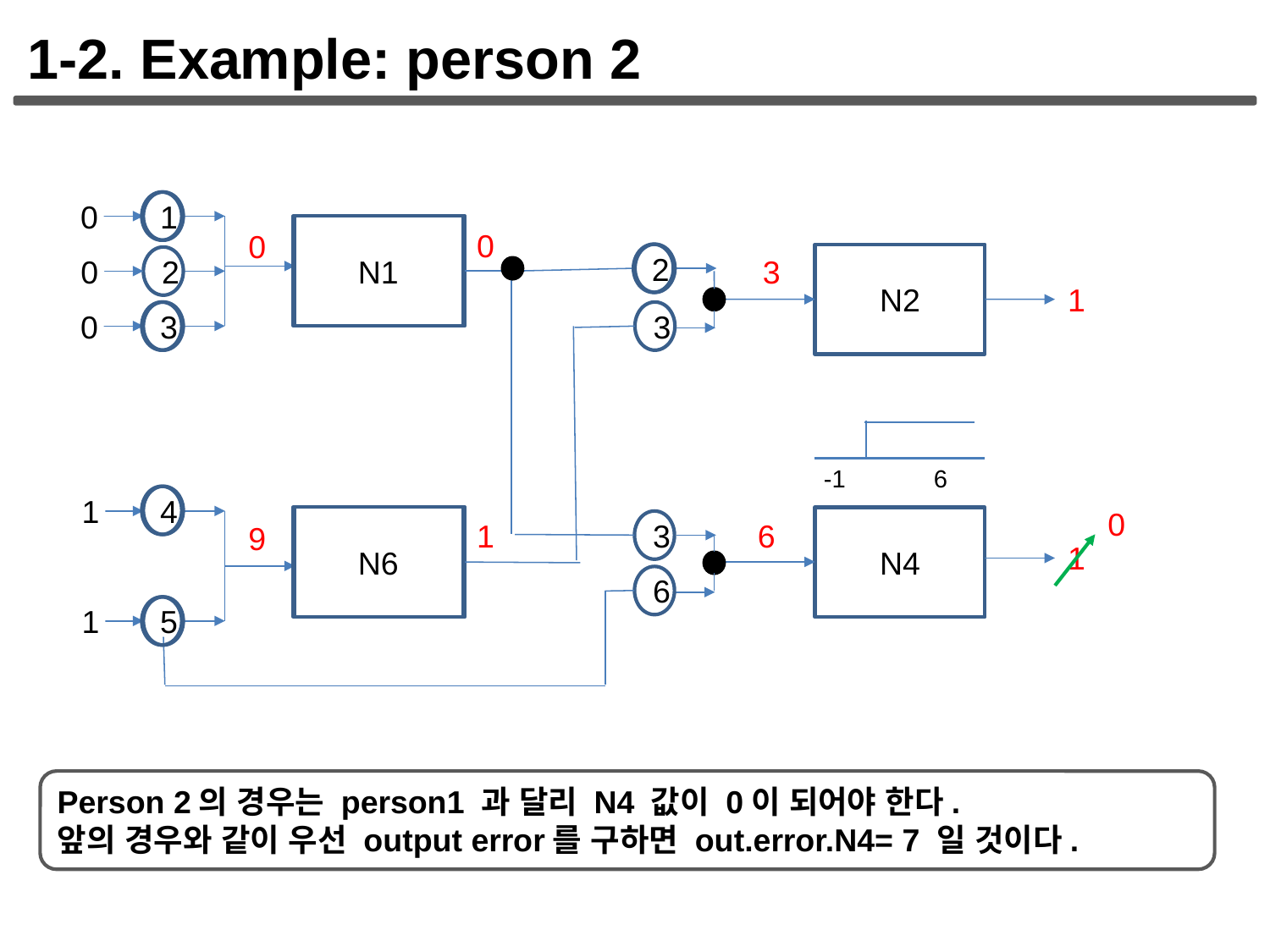

1-2. Example: person 2

0
1

N1

0
0
2

N2
3
0
2

1

0
3

3
6
-1
4
1

0
N6

N4
6
1
3
9
1

6
5
1

Person 2의 경우는 person1 과 달리 N4 값이 0이 되어야 한다.
앞의 경우와 같이 우선 output error를 구하면 out.error.N4= 7 일 것이다.